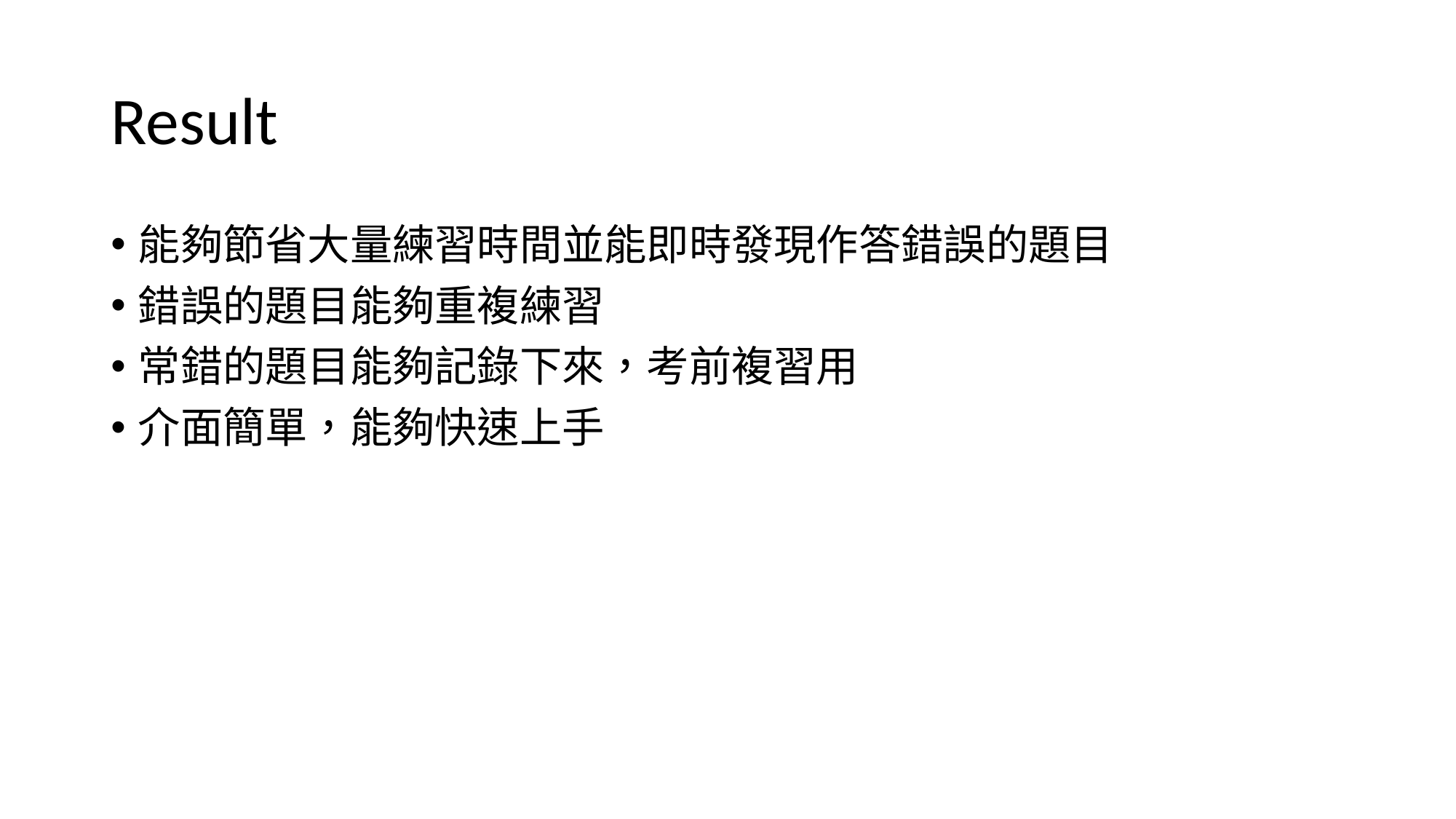

# Result
能夠節省大量練習時間並能即時發現作答錯誤的題目
錯誤的題目能夠重複練習
常錯的題目能夠記錄下來，考前複習用
介面簡單，能夠快速上手